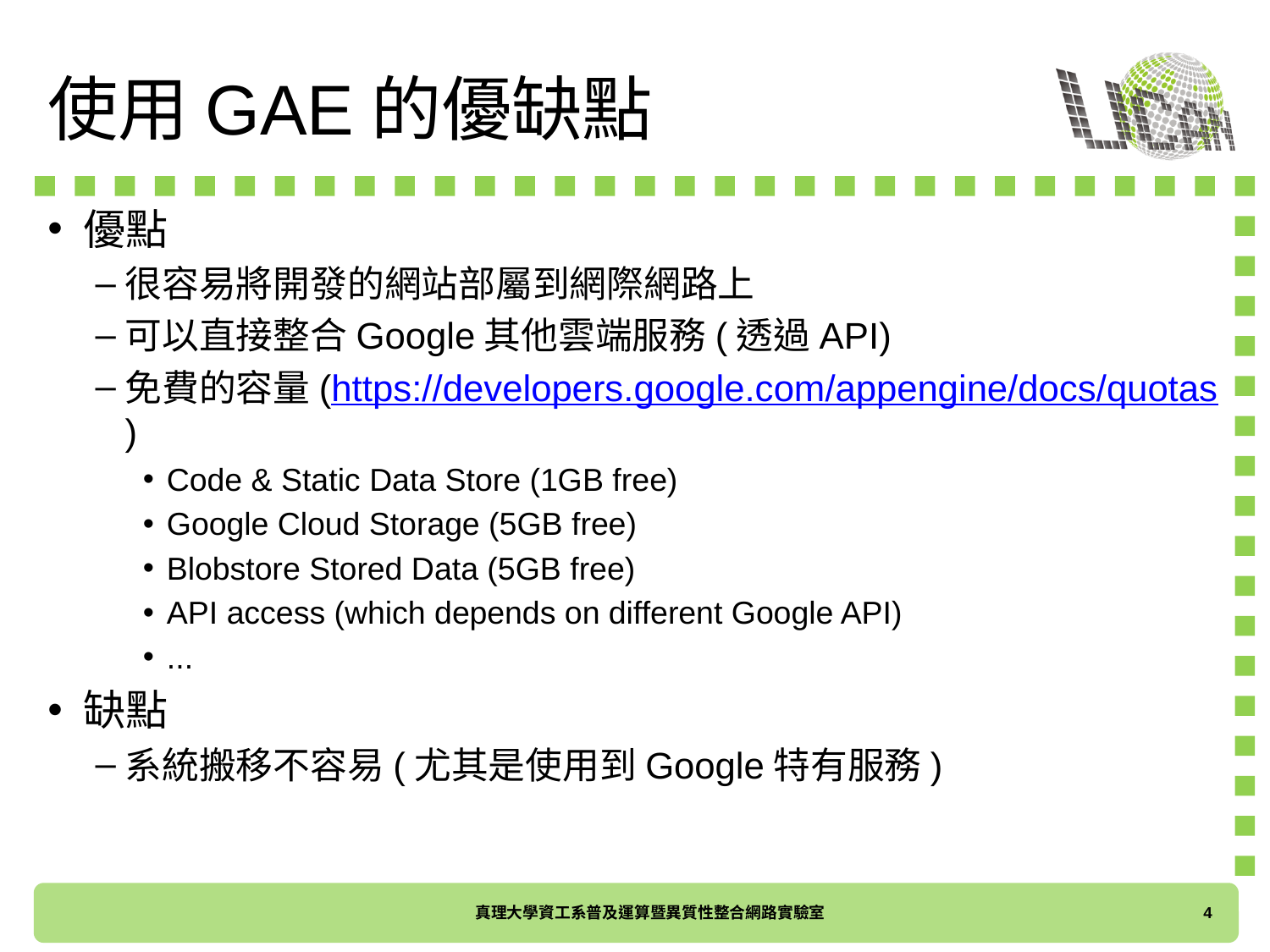

# 使用GAE的優缺點
優點
很容易將開發的網站部屬到網際網路上
可以直接整合Google其他雲端服務(透過API)
免費的容量(https://developers.google.com/appengine/docs/quotas)
Code & Static Data Store (1GB free)
Google Cloud Storage (5GB free)
Blobstore Stored Data (5GB free)
API access (which depends on different Google API)
...
缺點
系統搬移不容易(尤其是使用到Google特有服務)
4
真理大學資工系普及運算暨異質性整合網路實驗室